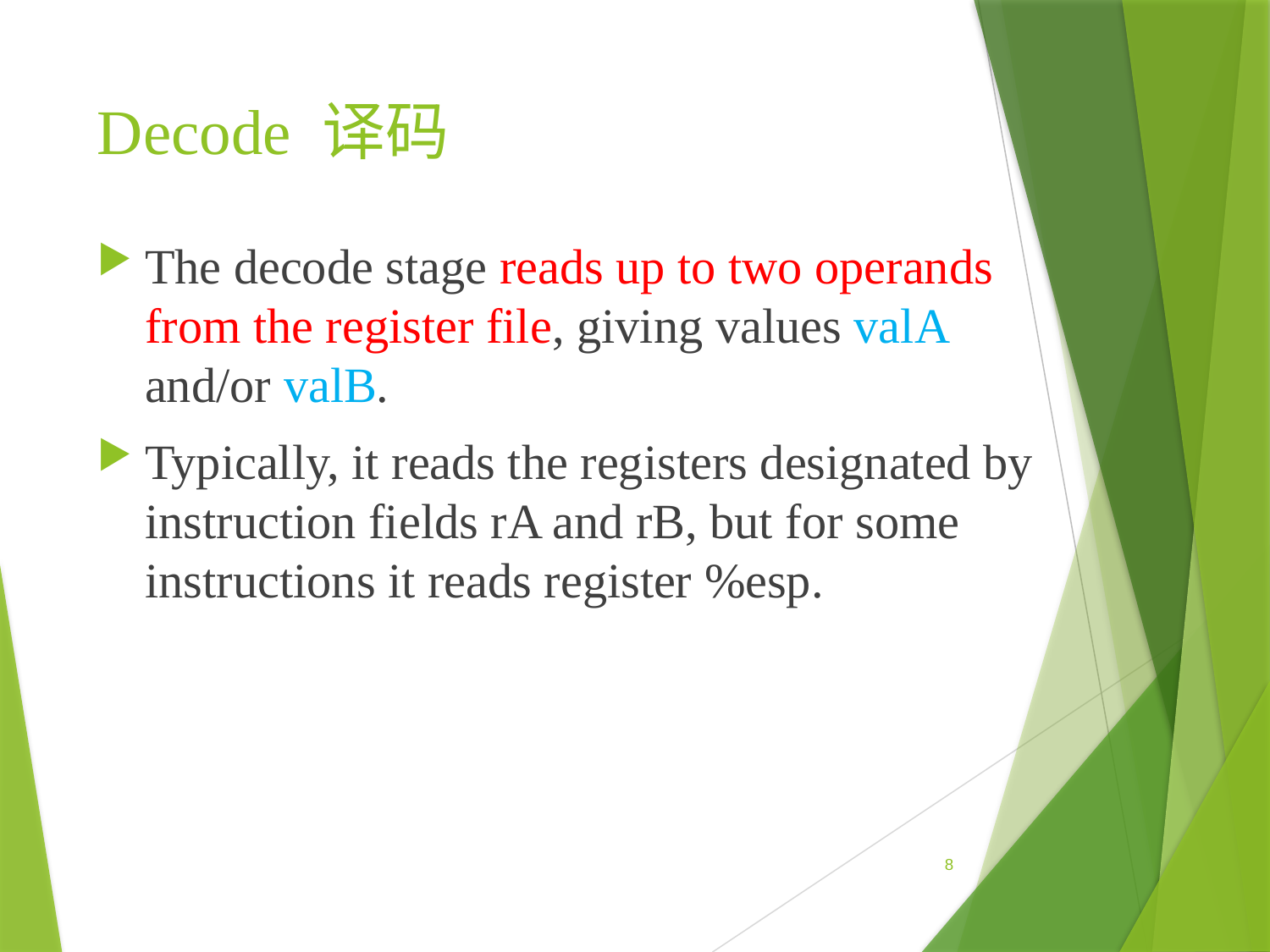

# Decode 译码
The decode stage reads up to two operands from the register file, giving values valA and/or valB.
Typically, it reads the registers designated by instruction fields rA and rB, but for some instructions it reads register %esp.
8